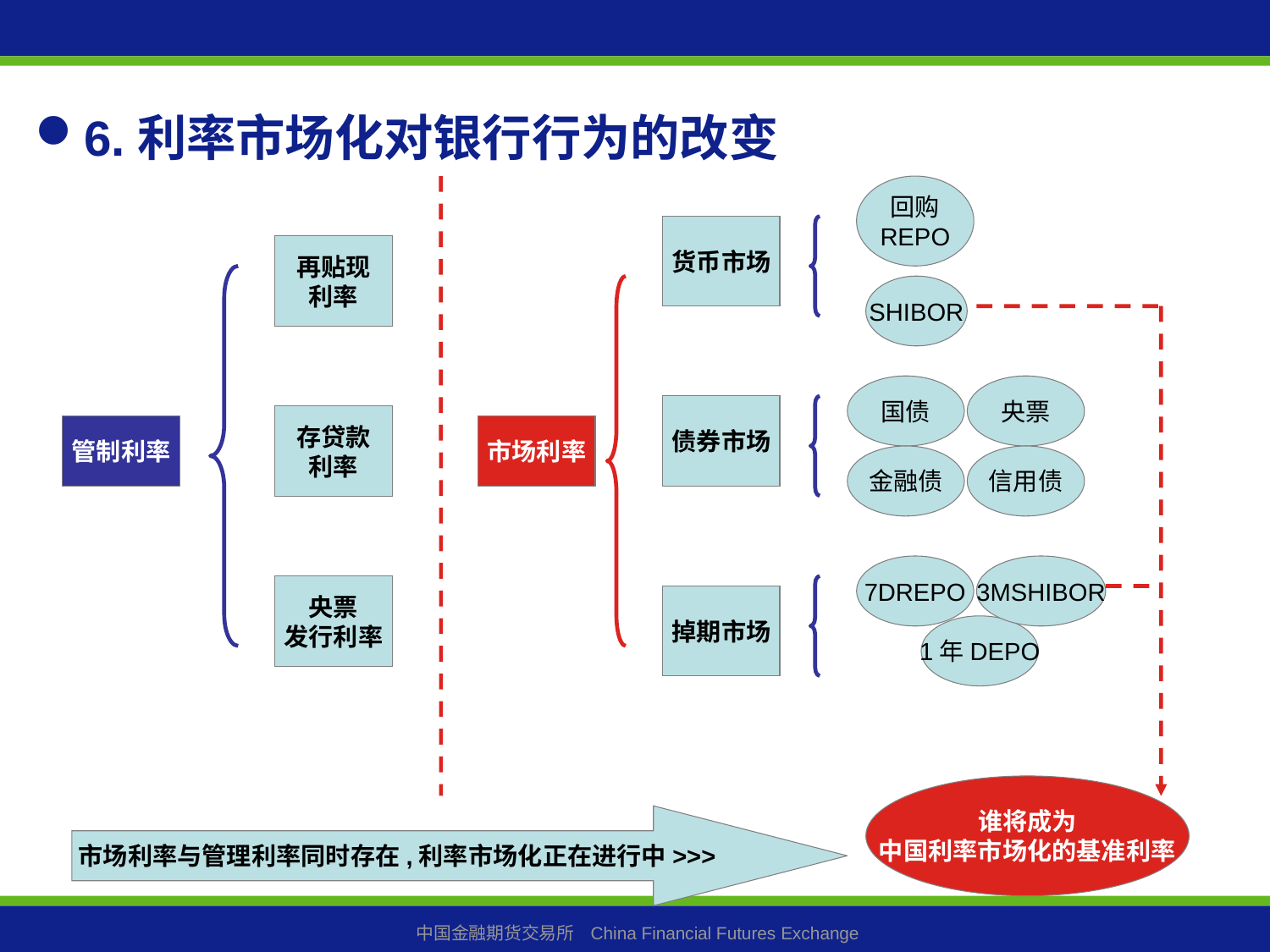

6.利率市场化对银行行为的改变

回购
REPO
货币市场

再贴现
利率

SHIBOR

国债
央票
债券市场

存贷款
利率
管制利率
市场利率
金融债
信用债
7DREPO
3MSHIBOR
央票
发行利率

掉期市场

1年DEPO
谁将成为
中国利率市场化的基准利率
市场利率与管理利率同时存在,利率市场化正在进行中>>>